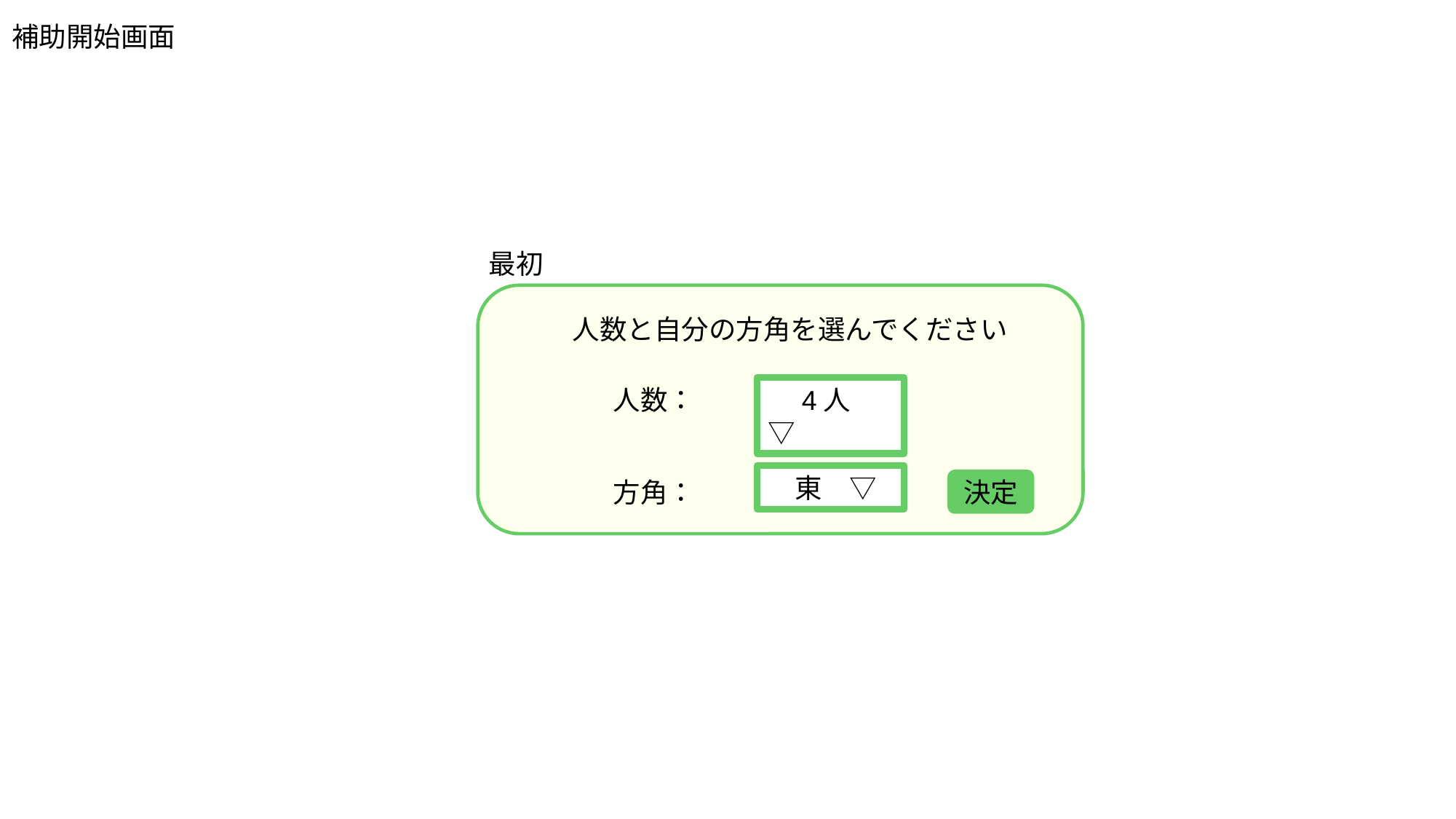

補助開始画面
最初

人数と自分の方角を選んでください
人数：
　4人　▽
　東　▽
方角：
決定